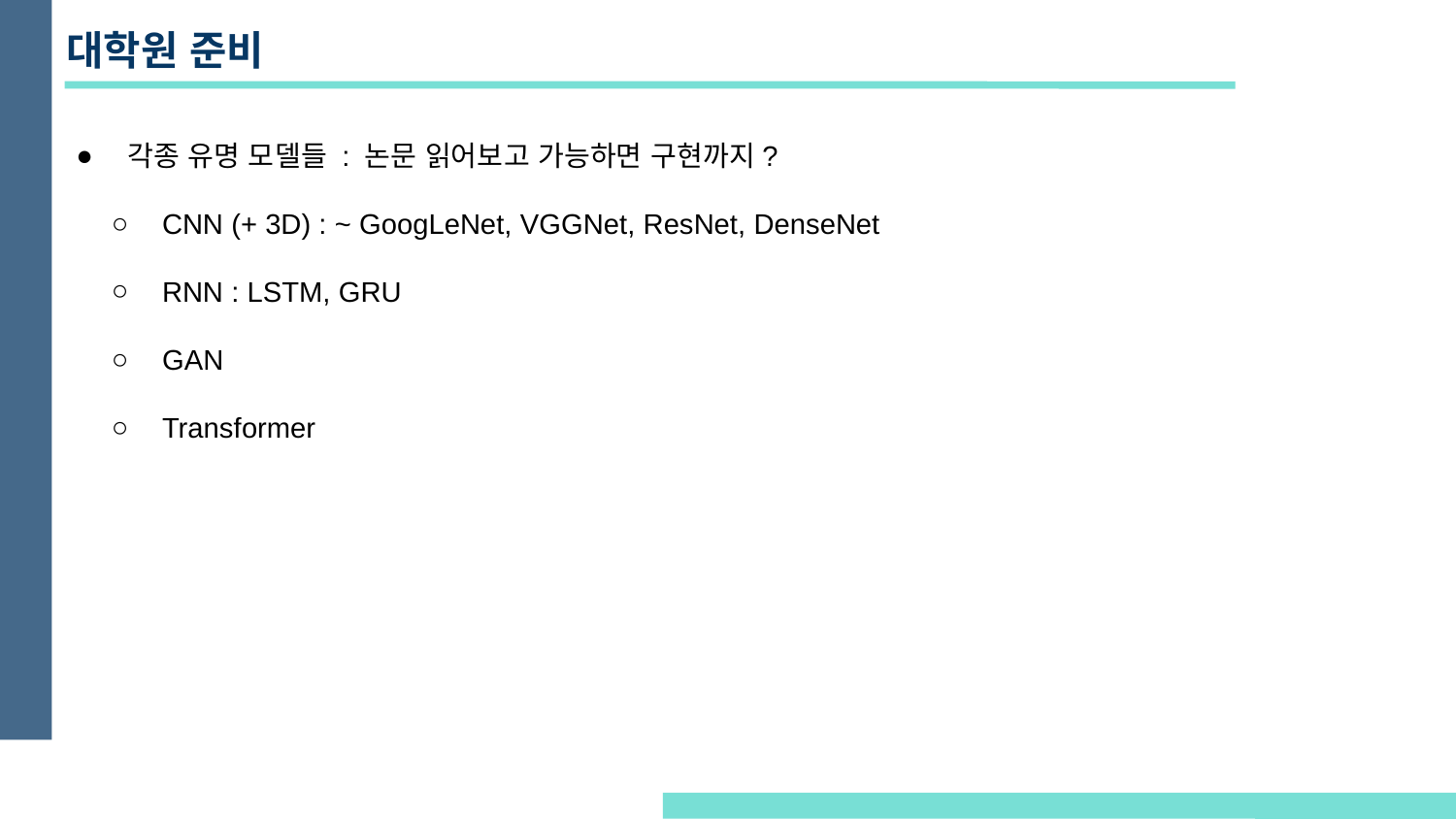

# 대학원 준비
각종 유명 모델들 : 논문 읽어보고 가능하면 구현까지?
CNN (+ 3D) : ~ GoogLeNet, VGGNet, ResNet, DenseNet
RNN : LSTM, GRU
GAN
Transformer